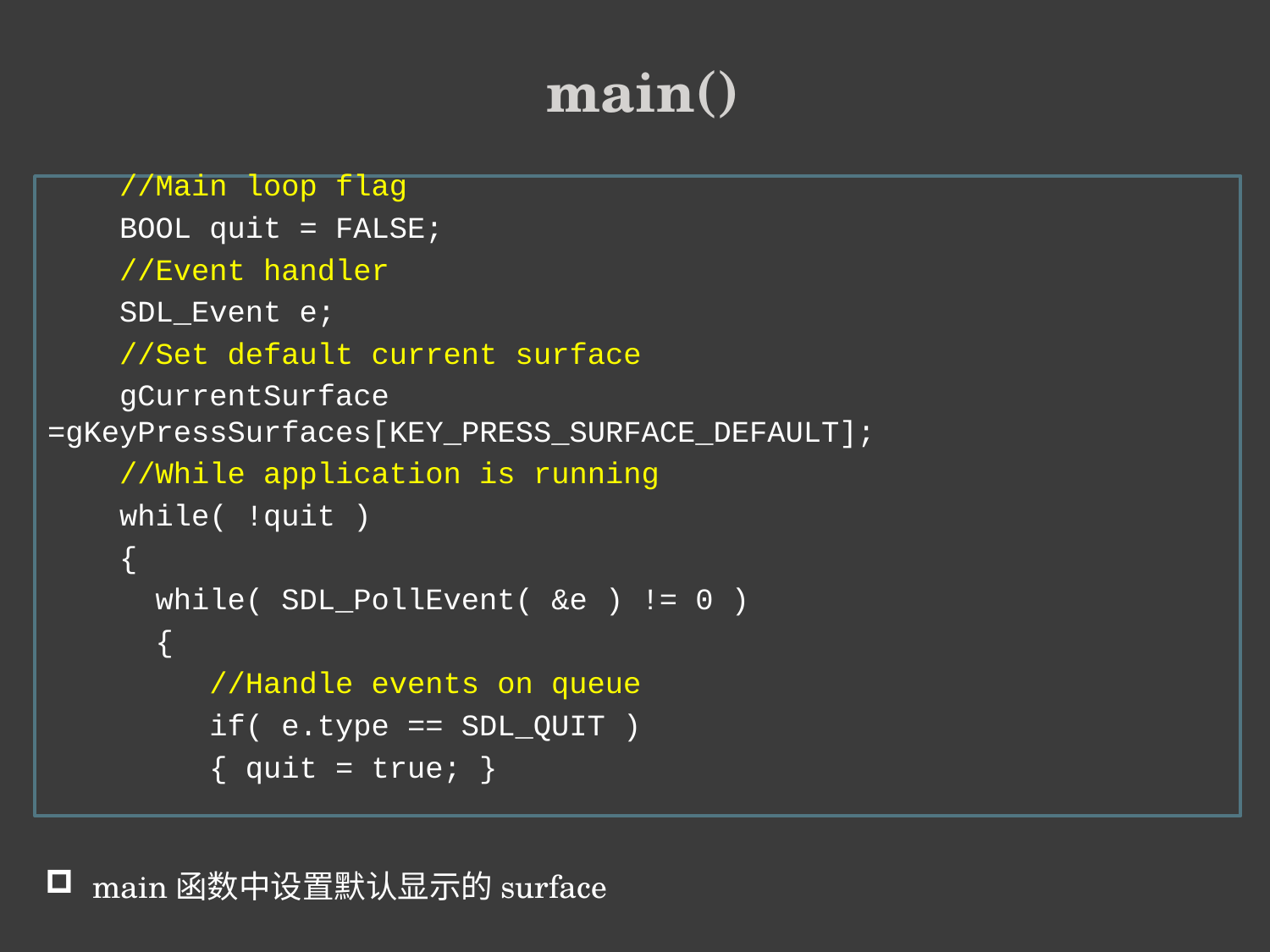

main()
    //Main loop flag
    BOOL quit = FALSE;
    //Event handler
    SDL_Event e;
    //Set default current surface
    gCurrentSurface =gKeyPressSurfaces[KEY_PRESS_SURFACE_DEFAULT];
    //While application is running
    while( !quit )
    {
      while( SDL_PollEvent( &e ) != 0 )
      {
         //Handle events on queue
         if( e.type == SDL_QUIT )
         { quit = true; }

main函数中设置默认显示的surface